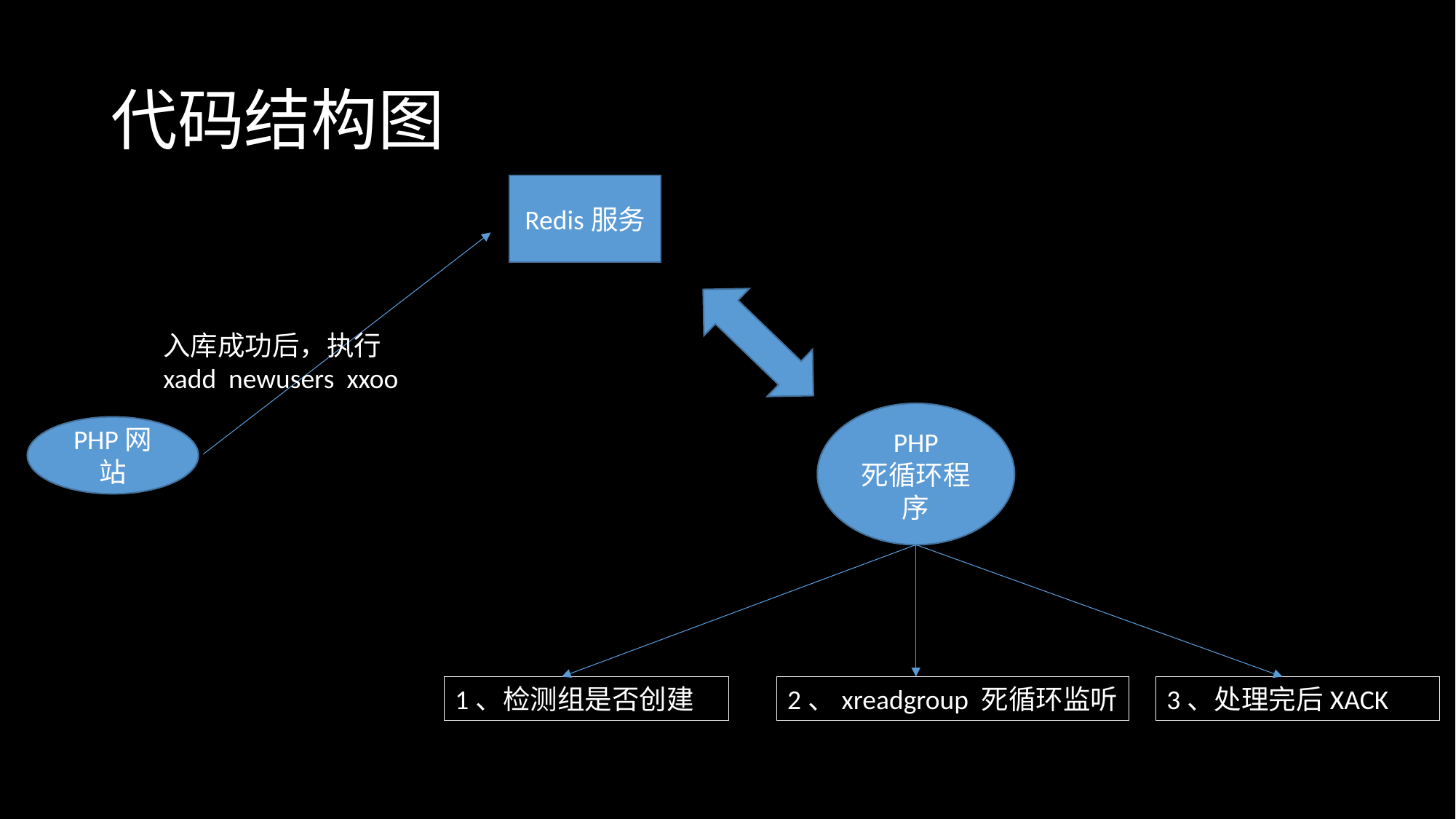

# 代码结构图
Redis服务

入库成功后，执行
xadd  newusers  xxoo
PHP
死循环程序
PHP网站
1、检测组是否创建
2、xreadgroup 死循环监听
3、处理完后XACK